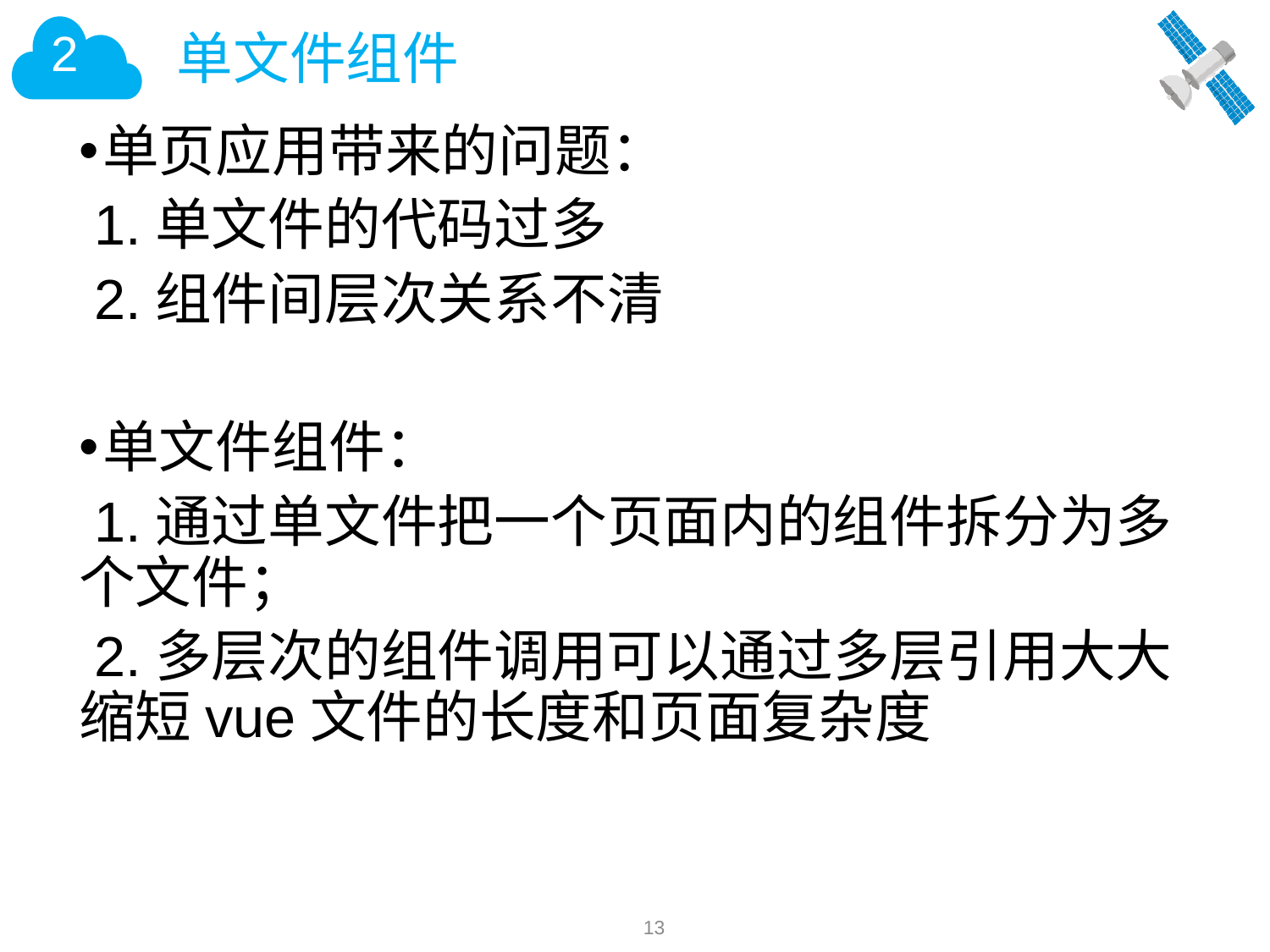

# 单文件组件
单页应用带来的问题：
 1.单文件的代码过多
 2.组件间层次关系不清

单文件组件：
 1.通过单文件把一个页面内的组件拆分为多个文件；
 2.多层次的组件调用可以通过多层引用大大缩短vue文件的长度和页面复杂度
13